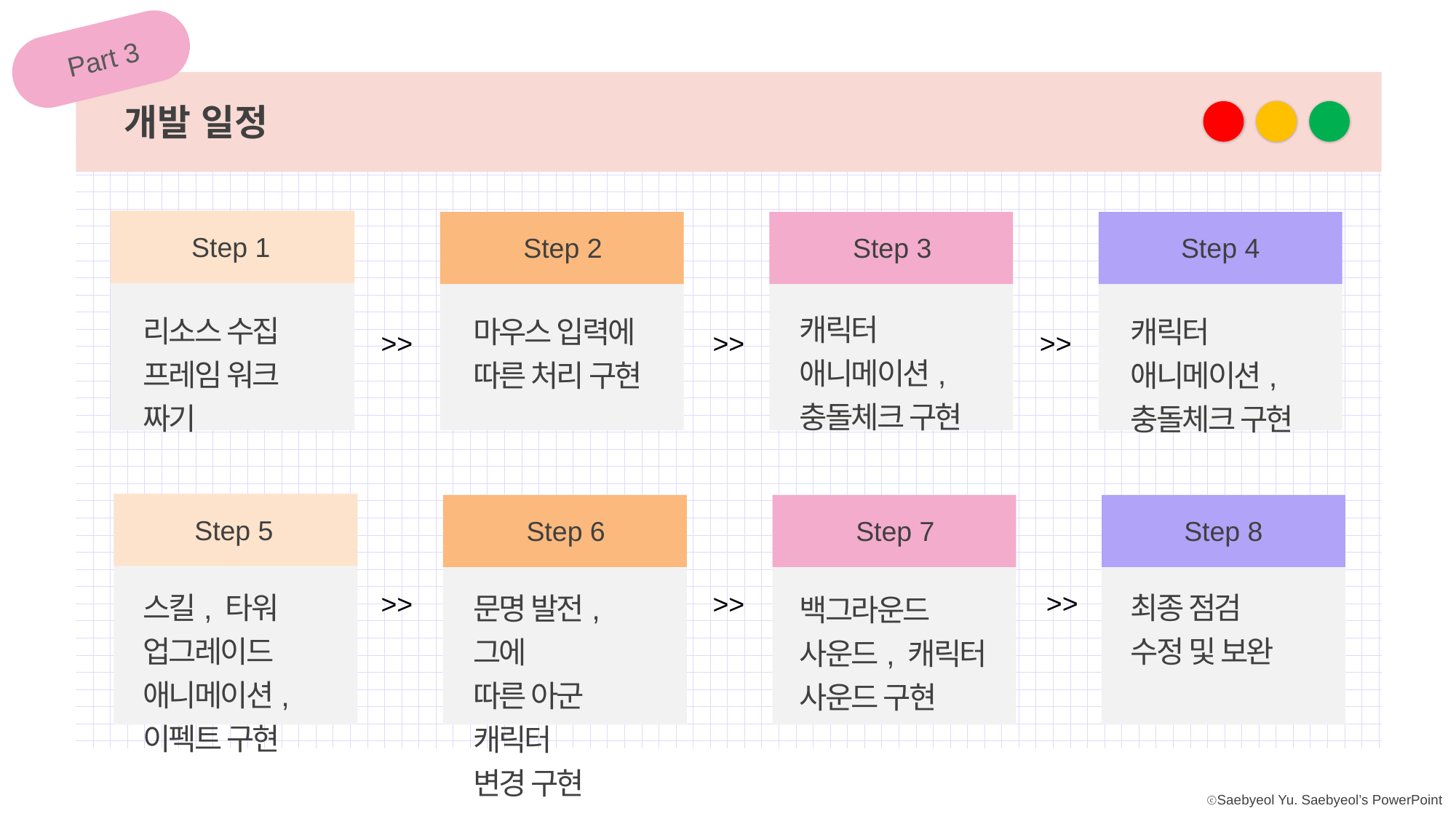

Part 3

개발 일정

Step 1
Step 2
Step 3
Step 4
캐릭터 애니메이션, 충돌체크 구현
리소스 수집
프레임 워크 짜기
마우스 입력에
따른 처리 구현
캐릭터 애니메이션, 충돌체크 구현
>>
>>
>>

Step 5
Step 6
Step 7
Step 8
최종 점검
수정 및 보완
스킬, 타워 업그레이드 애니메이션, 이펙트 구현
문명 발전, 그에
따른 아군 캐릭터
변경 구현
백그라운드 사운드, 캐릭터 사운드 구현
>>
>>
>>